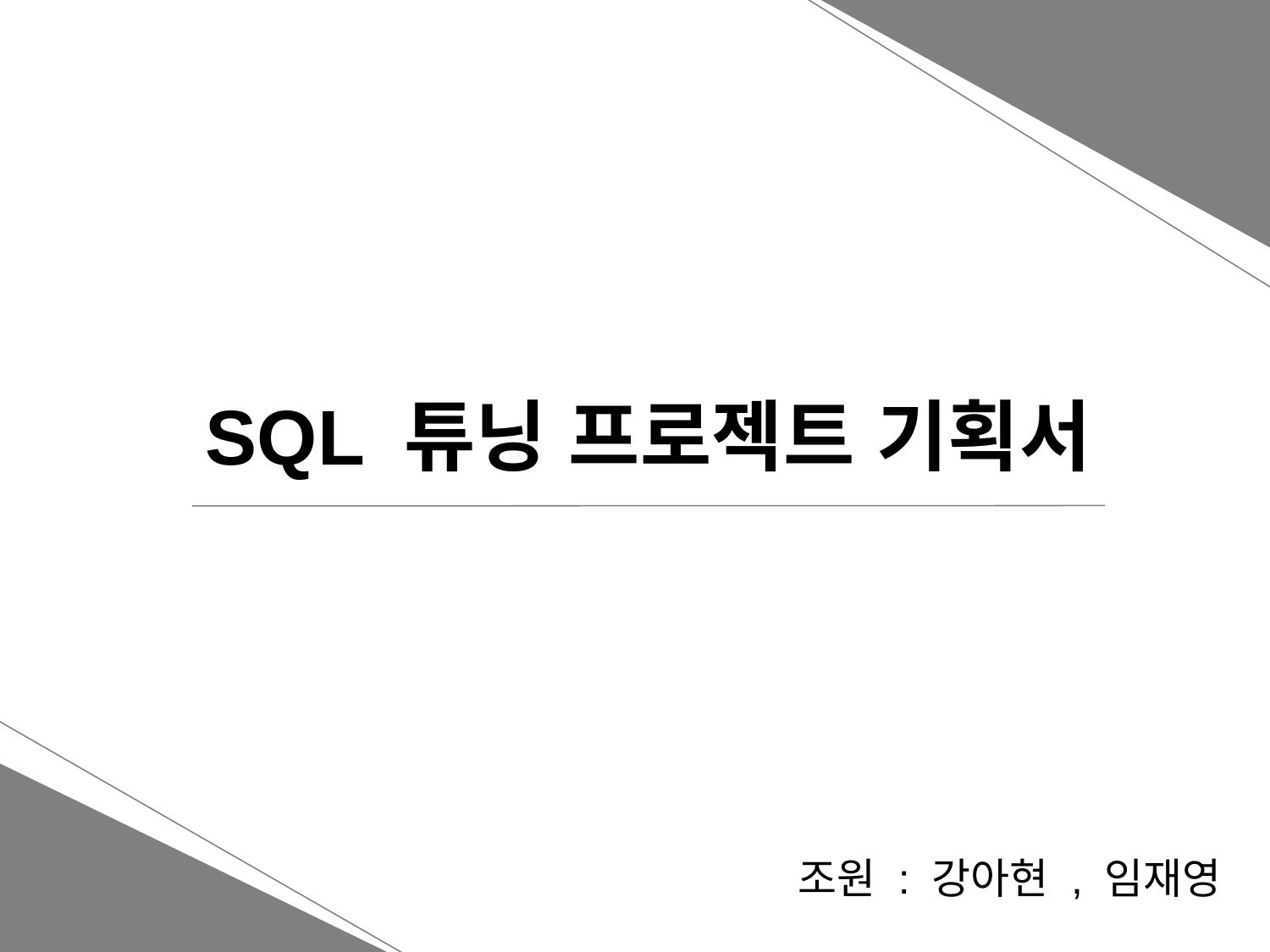

# SQL 튜닝 프로젝트 기획서

조원 : 강아현 , 임재영